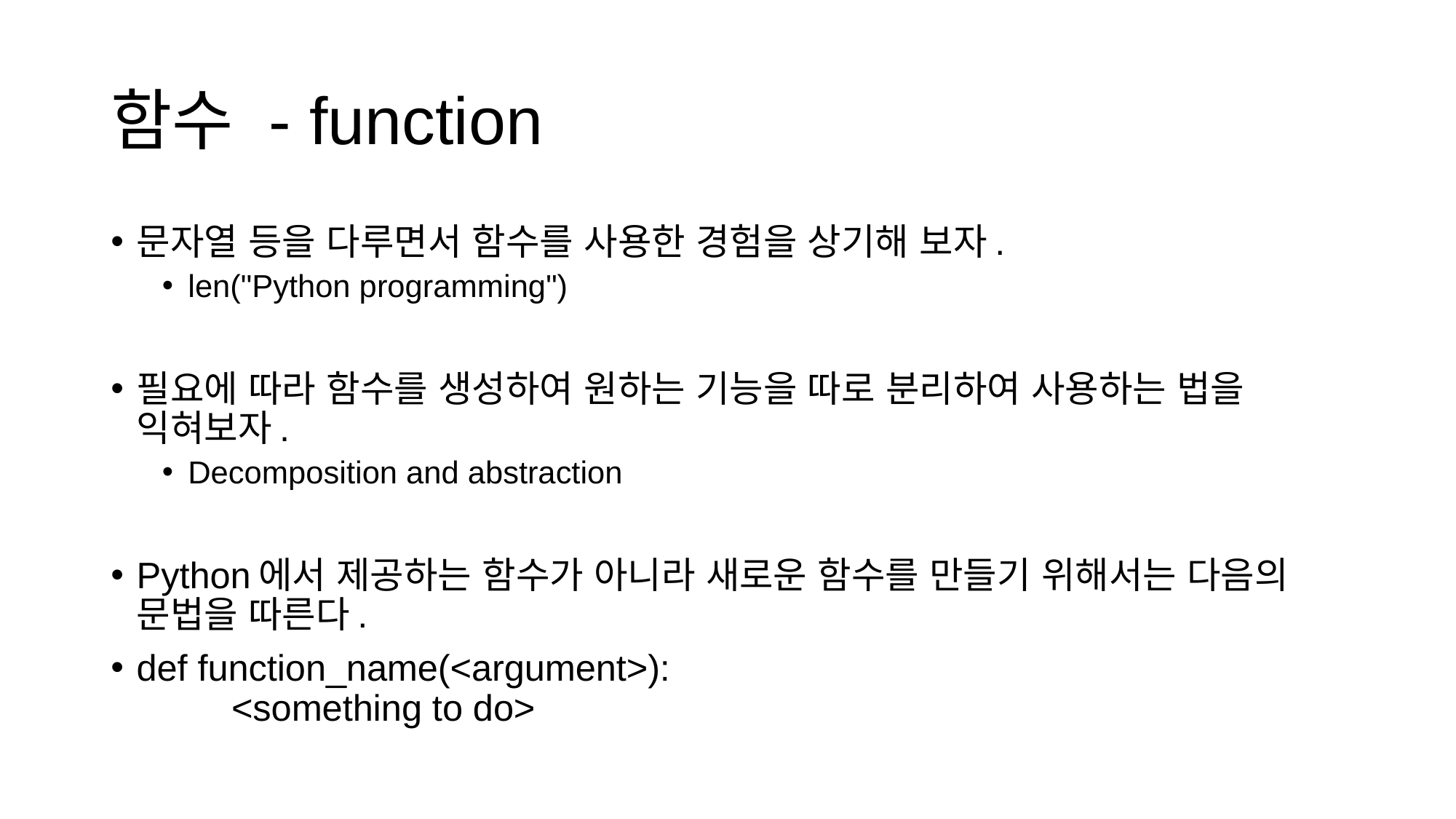

# 함수 - function
문자열 등을 다루면서 함수를 사용한 경험을 상기해 보자.
len("Python programming")

필요에 따라 함수를 생성하여 원하는 기능을 따로 분리하여 사용하는 법을 익혀보자.
Decomposition and abstraction

Python에서 제공하는 함수가 아니라 새로운 함수를 만들기 위해서는 다음의 문법을 따른다.
def function_name(<argument>):
	<something to do>